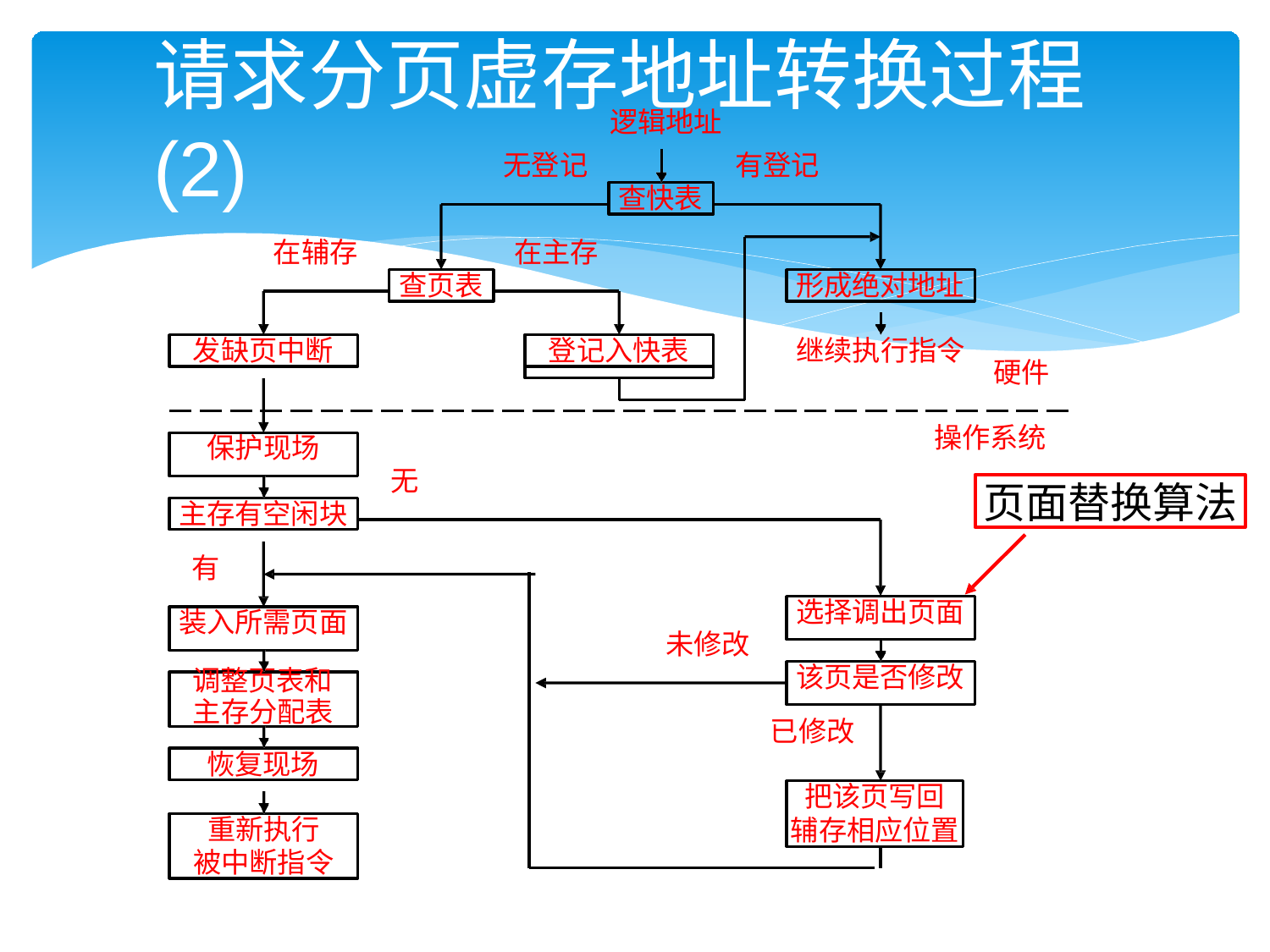

# 请求分页虚存地址转换过程(2)
逻辑地址
无登记	有登记

查快表

在辅存
在主存

查页表
形成绝对地址

继续执行指令
发缺页中断

登记入快表
硬件

操作系统
保护现场

无
页面替换算法

主存有空闲块

有

选择调出页面

装入所需页面

未修改

该页是否修改

调整页表和
主存分配表

已修改

恢复现场
把该页写回
辅存相应位置

重新执行
被中断指令